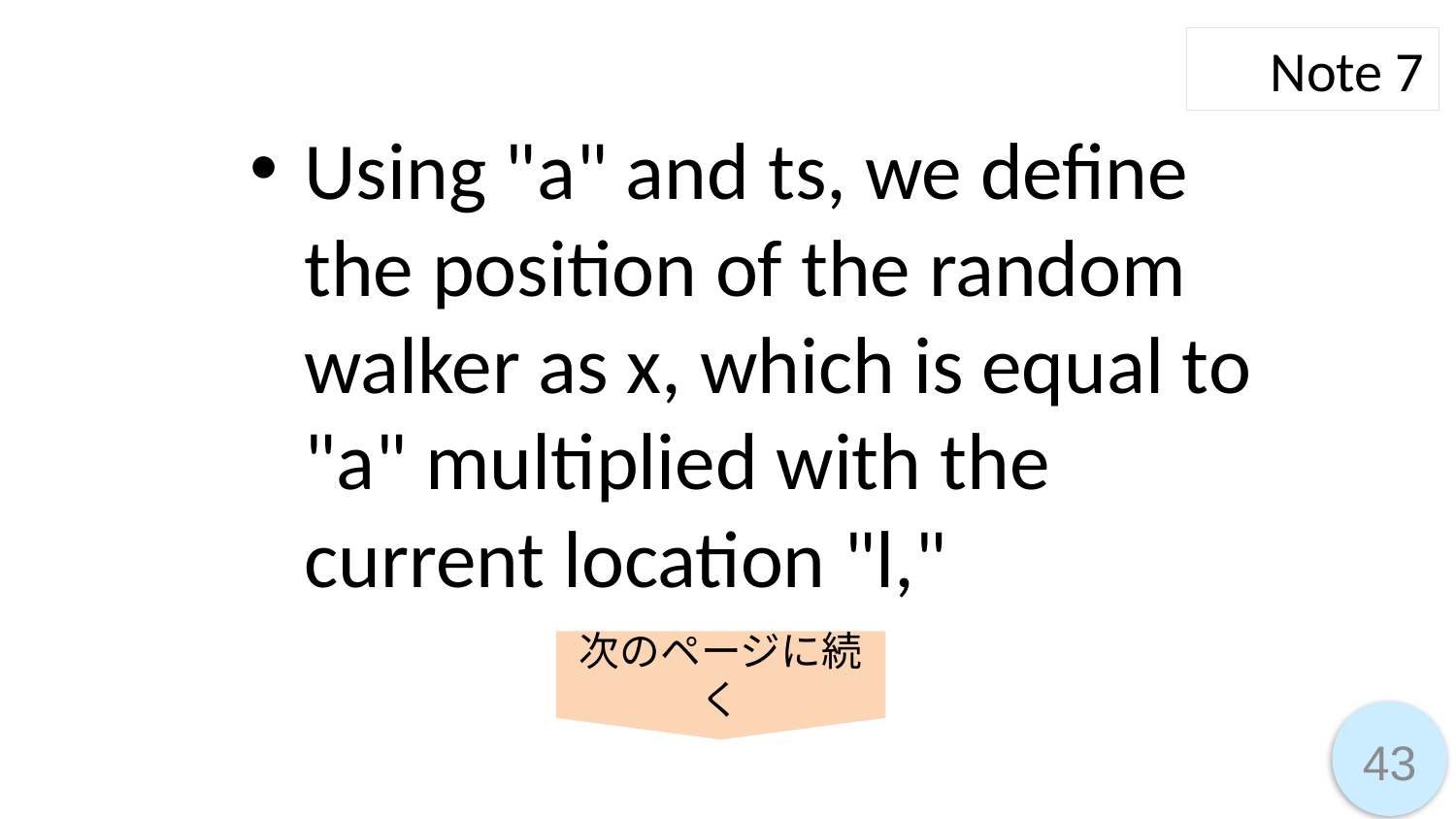

Note 7
Using "a" and ts, we define the position of the random walker as x, which is equal to "a" multiplied with the current location "l,"
次のページに続く
43